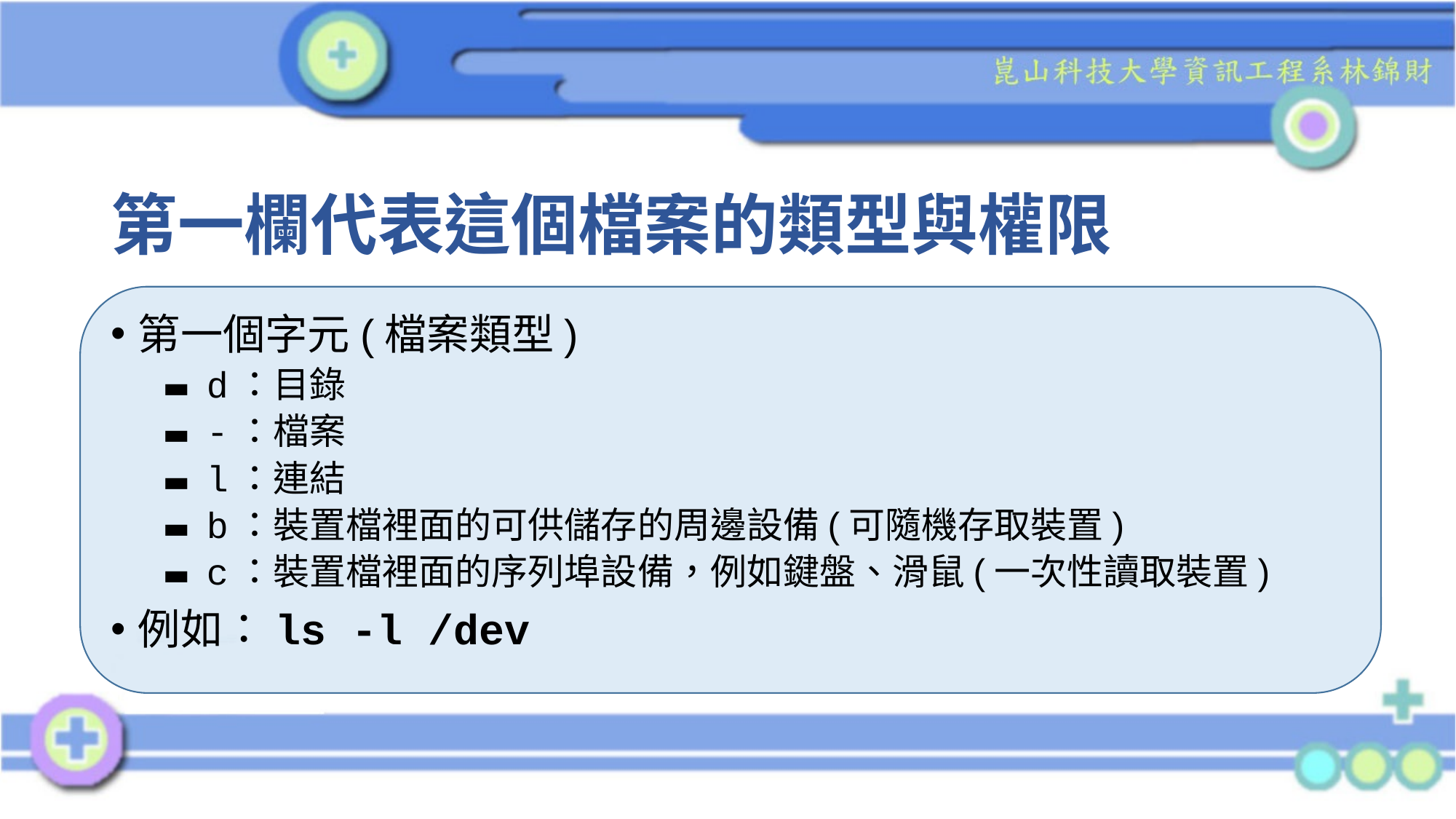

# 第一欄代表這個檔案的類型與權限

第一個字元(檔案類型)
d：目錄
-：檔案
l：連結
b：裝置檔裡面的可供儲存的周邊設備(可隨機存取裝置)
c：裝置檔裡面的序列埠設備，例如鍵盤、滑鼠(一次性讀取裝置)
例如：ls -l /dev